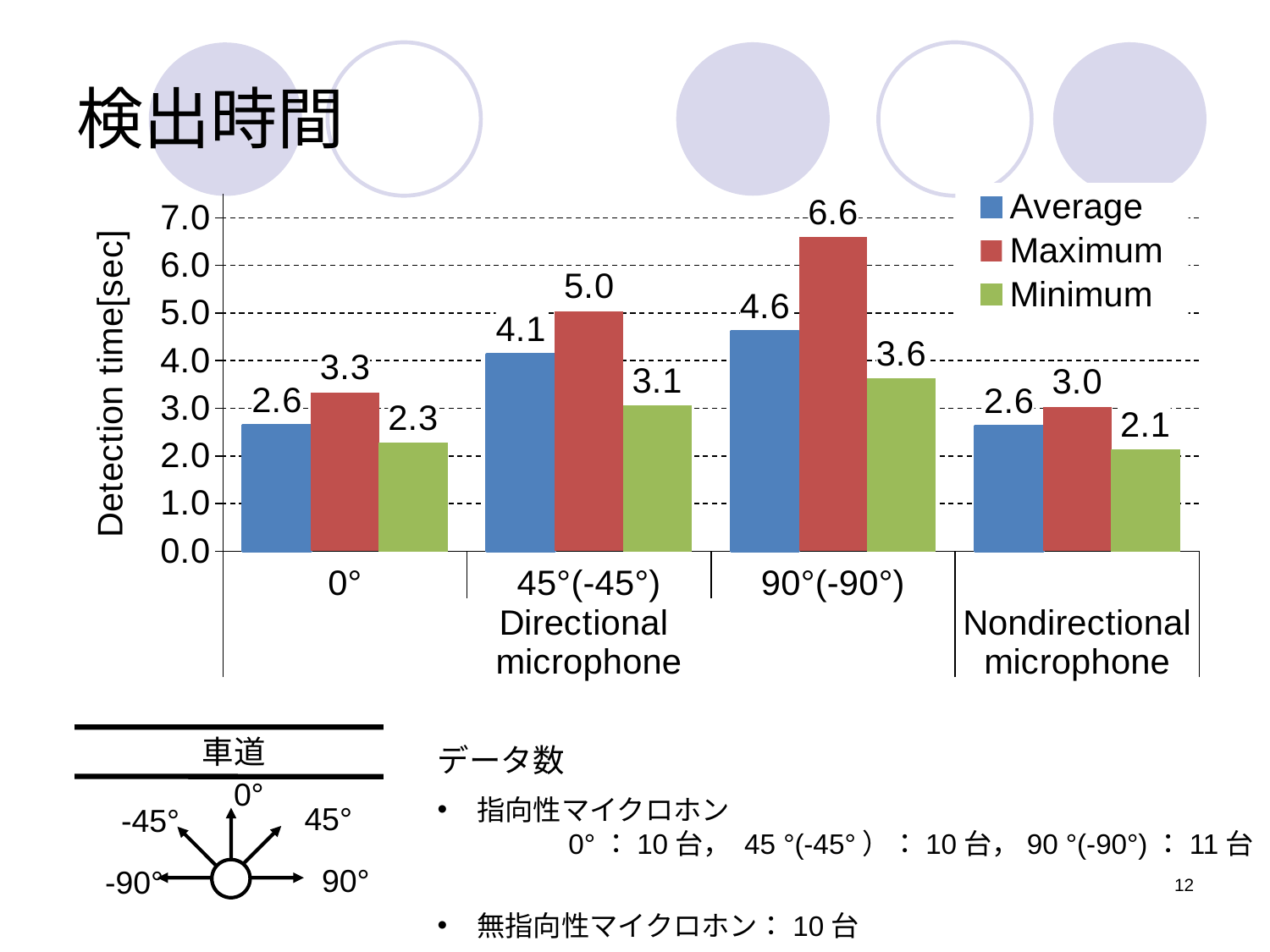

# 検出時間

### Chart

| Category | Average | Maximum | Minimum |
|---|---|---|---|
| 0° | 2.6389399999999994 | 3.328 | 2.2613 |
| 45°(-45°) | 4.128010000000001 | 5.0347 | 3.0507 |
| 90°(-90°) | 4.621590909090909 | 6.592 | 3.6267 |
|  | 2.6261199999999993 | 3.0293 | 2.1333 |
車道

0°

45°
-45°

90°
-90°

データ数
指向性マイクロホン
　　　0°：10台， 45 °(-45°）：10台，90 °(-90°)：11台
無指向性マイクロホン：10台
12